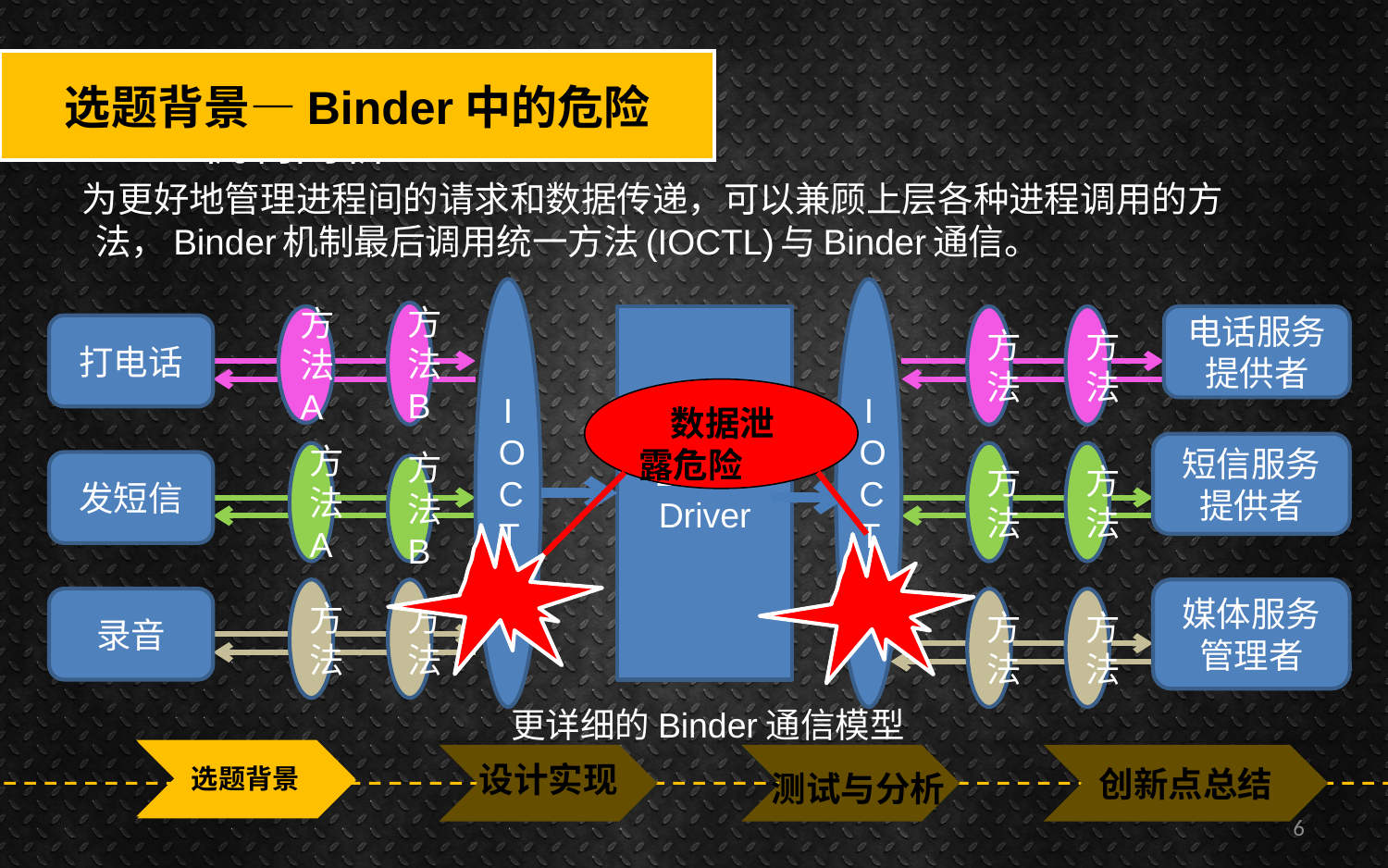

#
选题背景—Binder中的危险
Binder机制简析
   为更好地管理进程间的请求和数据传递，可以兼顾上层各种进程调用的方法，Binder机制最后调用统一方法(IOCTL)与Binder通信。

IOCTL
IOCTL
方法
B
Binder
Driver
方法
方法
电话服务提供者
方法
A
打电话
短信服务提供者
方法
A
方法
方法
发短信
方法
B
方法
方法
媒体服务管理者
录音
方法
方法
更详细的Binder通信模型
   数据泄    露危险

选题背景
选题背景

创新点总结
设计实现
测试与分析

6